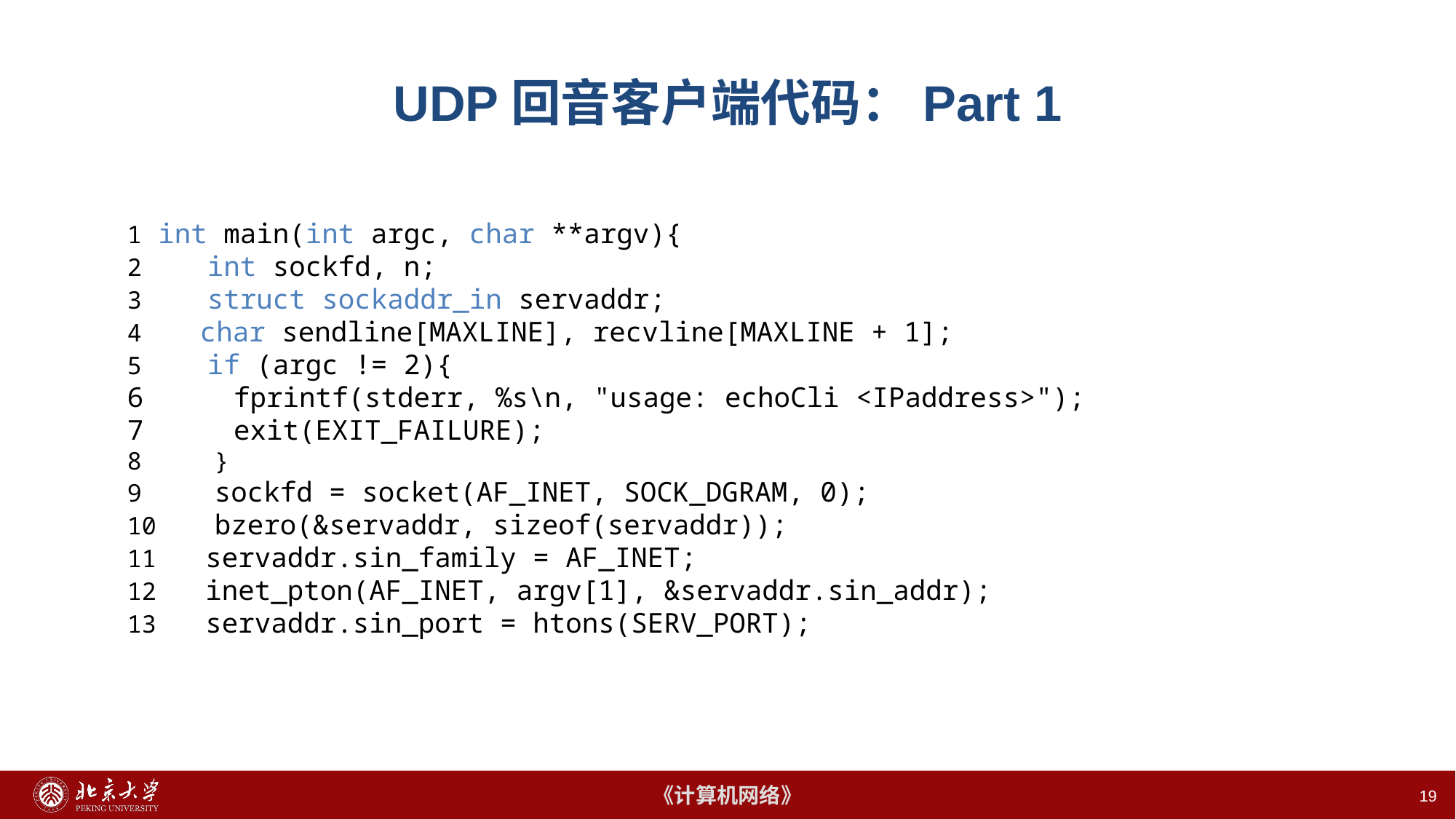

19
# UDP回音客户端代码：Part 1
1 int main(int argc, char **argv){
2    int sockfd, n;
3    struct sockaddr_in servaddr;
4    char sendline[MAXLINE], recvline[MAXLINE + 1];
5    if (argc != 2){
    fprintf(stderr, %s\n, "usage: echoCli <IPaddress>");
    exit(EXIT_FAILURE);
8     }
9     sockfd = socket(AF_INET, SOCK_DGRAM, 0);
10    bzero(&servaddr, sizeof(servaddr));
11   servaddr.sin_family = AF_INET;
12   inet_pton(AF_INET, argv[1], &servaddr.sin_addr);
13   servaddr.sin_port = htons(SERV_PORT);